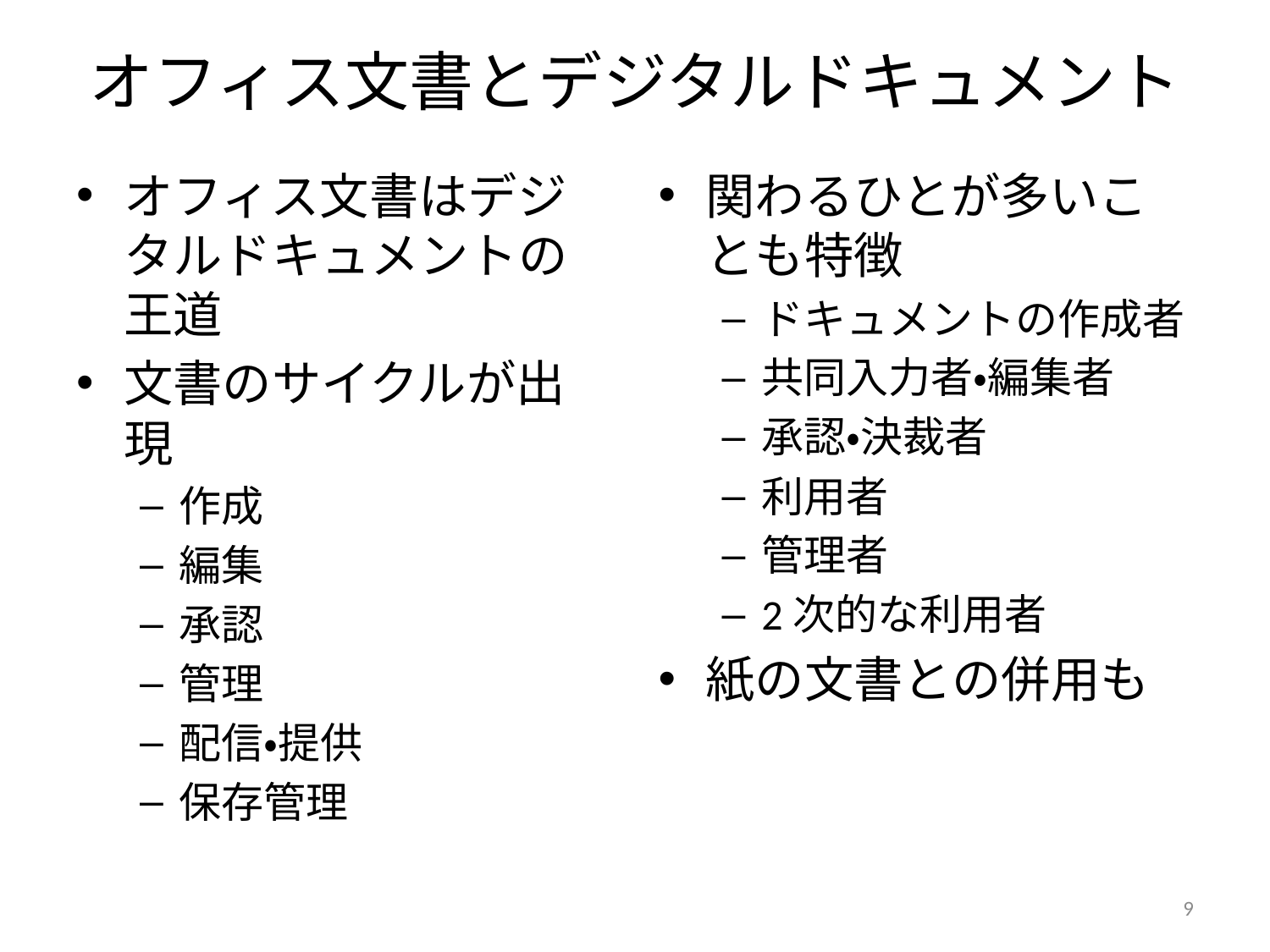

# オフィス文書とデジタルドキュメント
オフィス文書はデジタルドキュメントの王道
文書のサイクルが出現
作成
編集
承認
管理
配信・提供
保存管理
関わるひとが多いことも特徴
ドキュメントの作成者
共同入力者・編集者
承認・決裁者
利用者
管理者
2次的な利用者
紙の文書との併用も
9